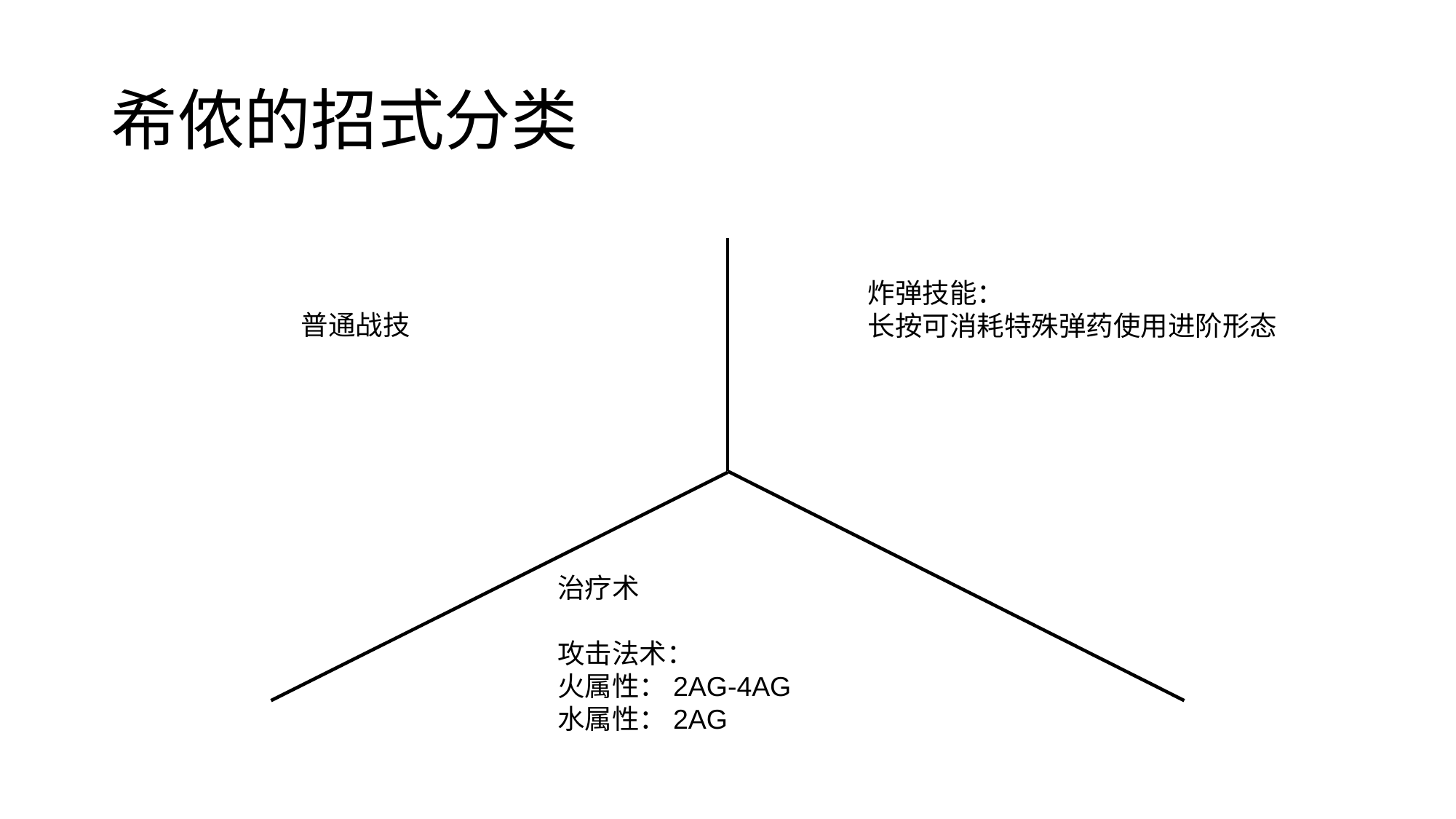

# 希侬的招式分类
炸弹技能：
长按可消耗特殊弹药使用进阶形态
普通战技
治疗术

攻击法术：
火属性：2AG-4AG
水属性：2AG